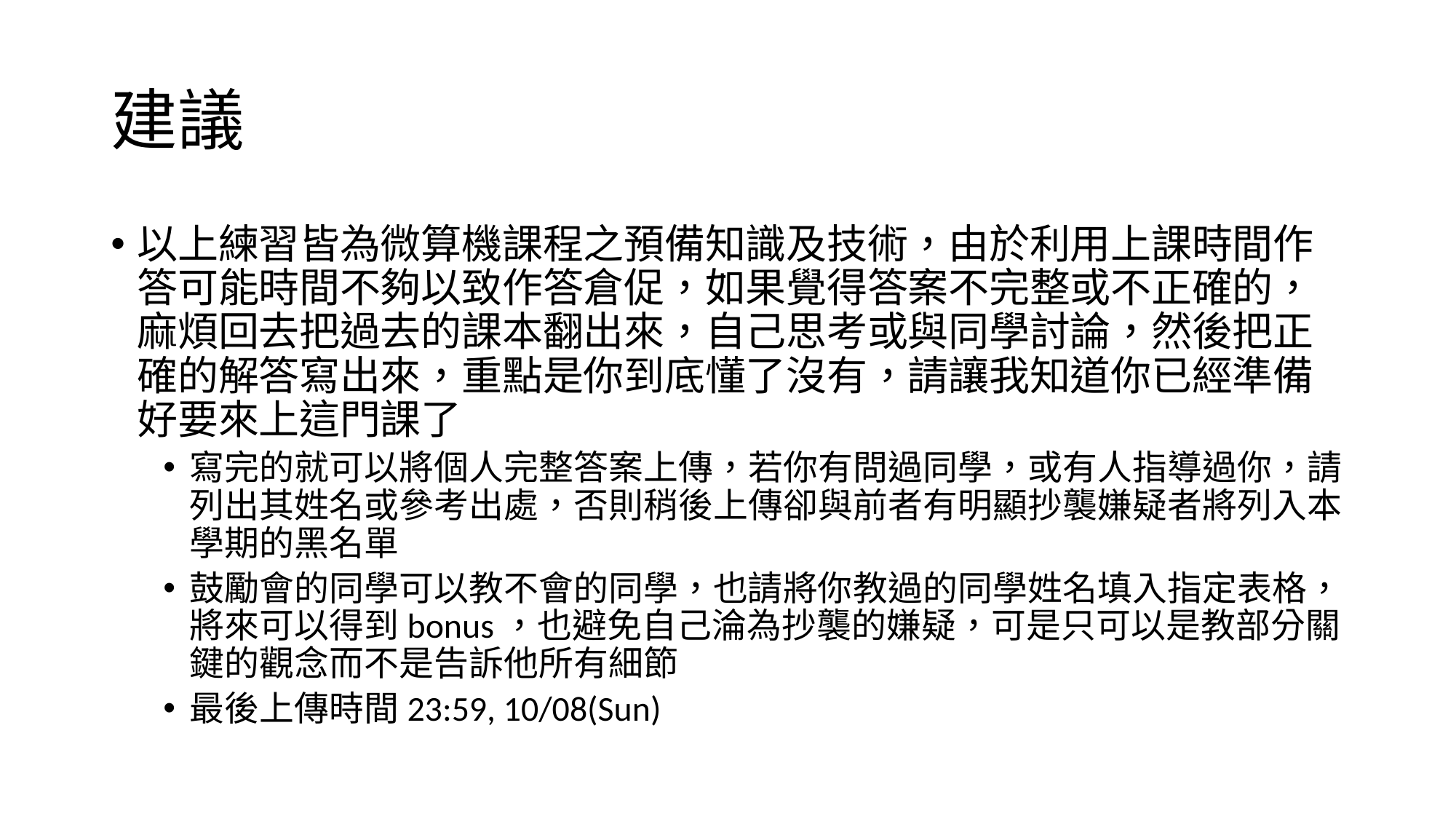

# 建議
以上練習皆為微算機課程之預備知識及技術，由於利用上課時間作答可能時間不夠以致作答倉促，如果覺得答案不完整或不正確的，麻煩回去把過去的課本翻出來，自己思考或與同學討論，然後把正確的解答寫出來，重點是你到底懂了沒有，請讓我知道你已經準備好要來上這門課了
寫完的就可以將個人完整答案上傳，若你有問過同學，或有人指導過你，請列出其姓名或參考出處，否則稍後上傳卻與前者有明顯抄襲嫌疑者將列入本學期的黑名單
鼓勵會的同學可以教不會的同學，也請將你教過的同學姓名填入指定表格，將來可以得到bonus，也避免自己淪為抄襲的嫌疑，可是只可以是教部分關鍵的觀念而不是告訴他所有細節
最後上傳時間23:59, 10/08(Sun)